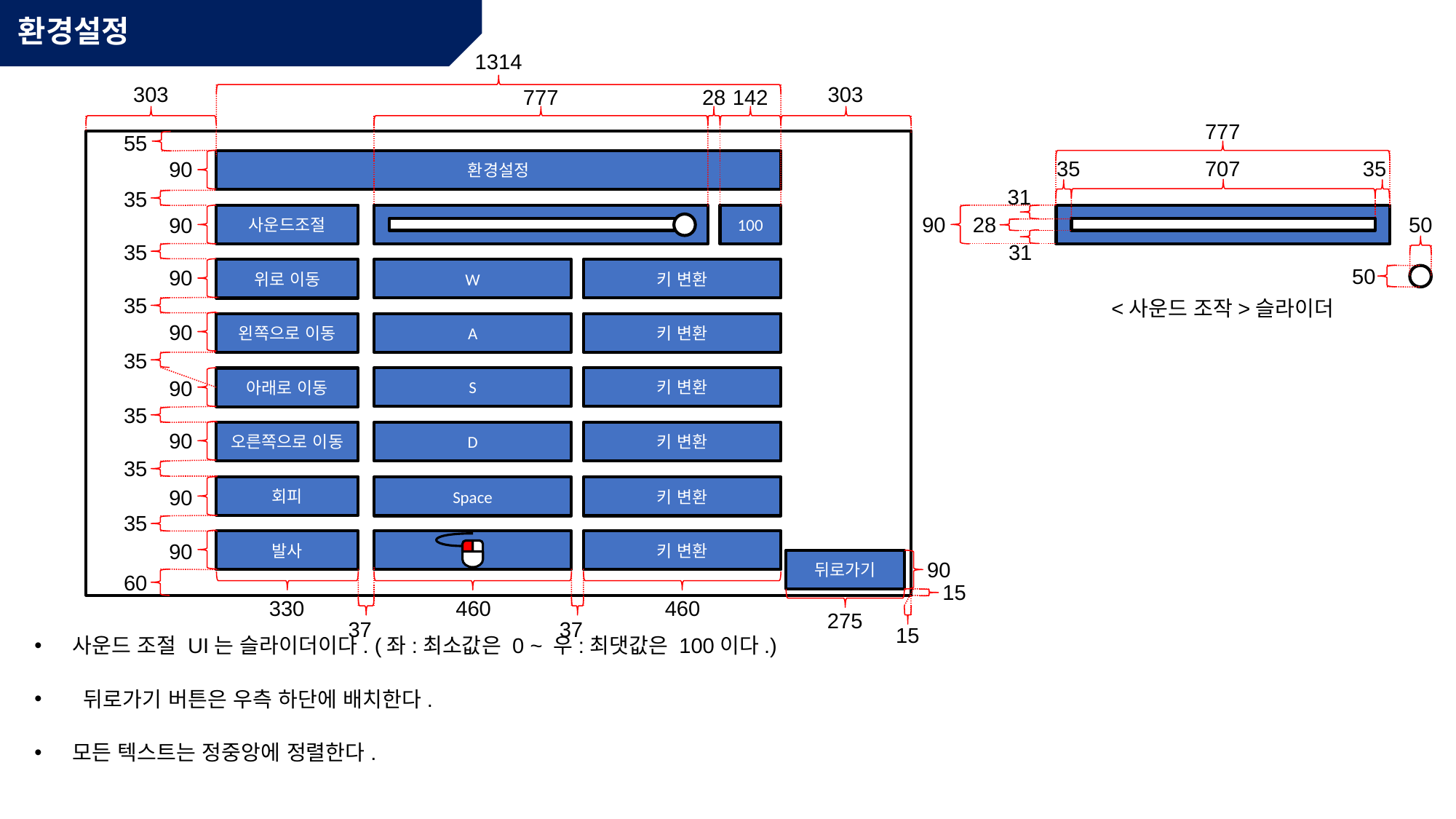

# 환경설정

1314

303
303
777
28
142

777
55

환경설정
35
707
35
90

31
35

사운드조절

100

50
90
28
90

35
31

W
키 변환
위로 이동
50
90

<사운드 조작>슬라이더
35

A
키 변환
왼쪽으로 이동
90
35

S
키 변환
아래로 이동
90
35

오른쪽으로 이동
D
키 변환
90
35

회피
Space
키 변환

90

35

발사

키 변환

90

뒤로가기

90

60
15

330
460
460

275

사운드 조절 UI는 슬라이더이다. (좌:최소값은 0 ~ 우:최댓값은 100이다.)
 뒤로가기 버튼은 우측 하단에 배치한다.
모든 텍스트는 정중앙에 정렬한다.

37
37
15